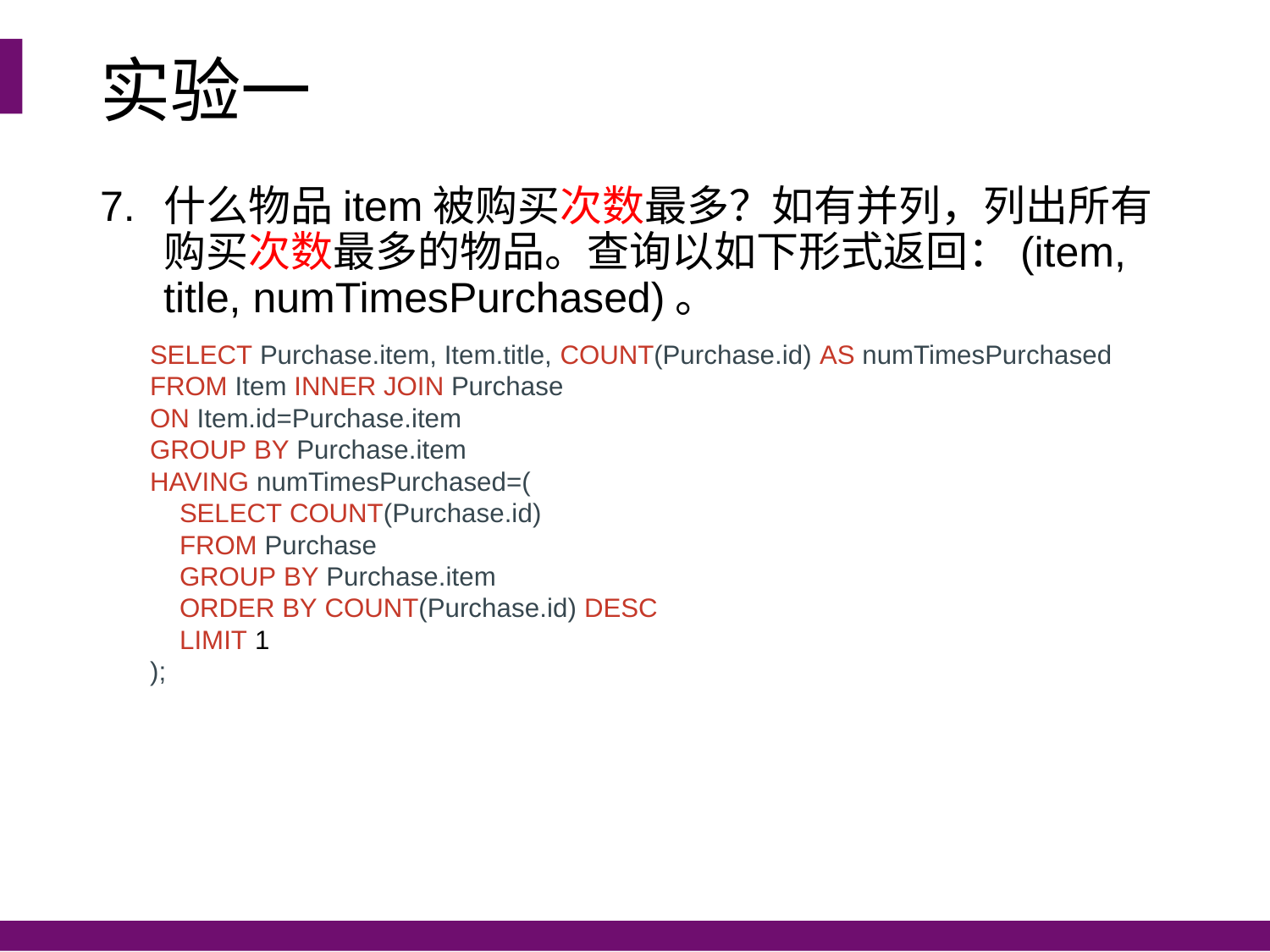

# 实验一
什么物品item被购买次数最多？如有并列，列出所有购买次数最多的物品。查询以如下形式返回：(item, title, numTimesPurchased)。
SELECT Purchase.item, Item.title, COUNT(Purchase.id) AS numTimesPurchased
FROM Item INNER JOIN Purchase
ON Item.id=Purchase.item
GROUP BY Purchase.item
HAVING numTimesPurchased=(
    SELECT COUNT(Purchase.id)
    FROM Purchase
    GROUP BY Purchase.item
    ORDER BY COUNT(Purchase.id) DESC
    LIMIT 1
);
33